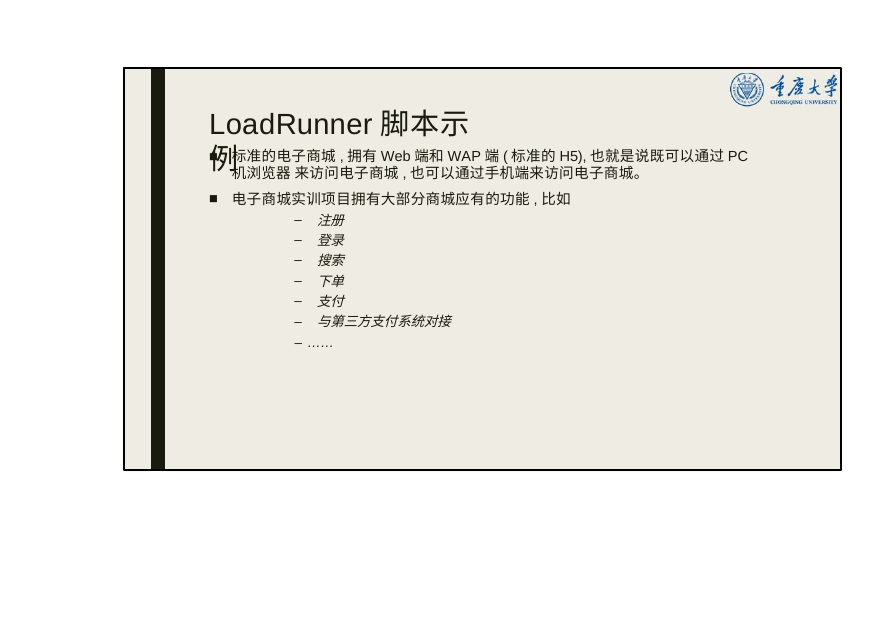

# LoadRunner脚本示例
标准的电子商城,拥有Web端和WAP端(标准的H5),也就是说既可以通过PC机浏览器 来访问电子商城,也可以通过手机端来访问电子商城。
电子商城实训项目拥有大部分商城应有的功能,比如
注册
登录
搜索
下单
支付
与第三方支付系统对接
– ……